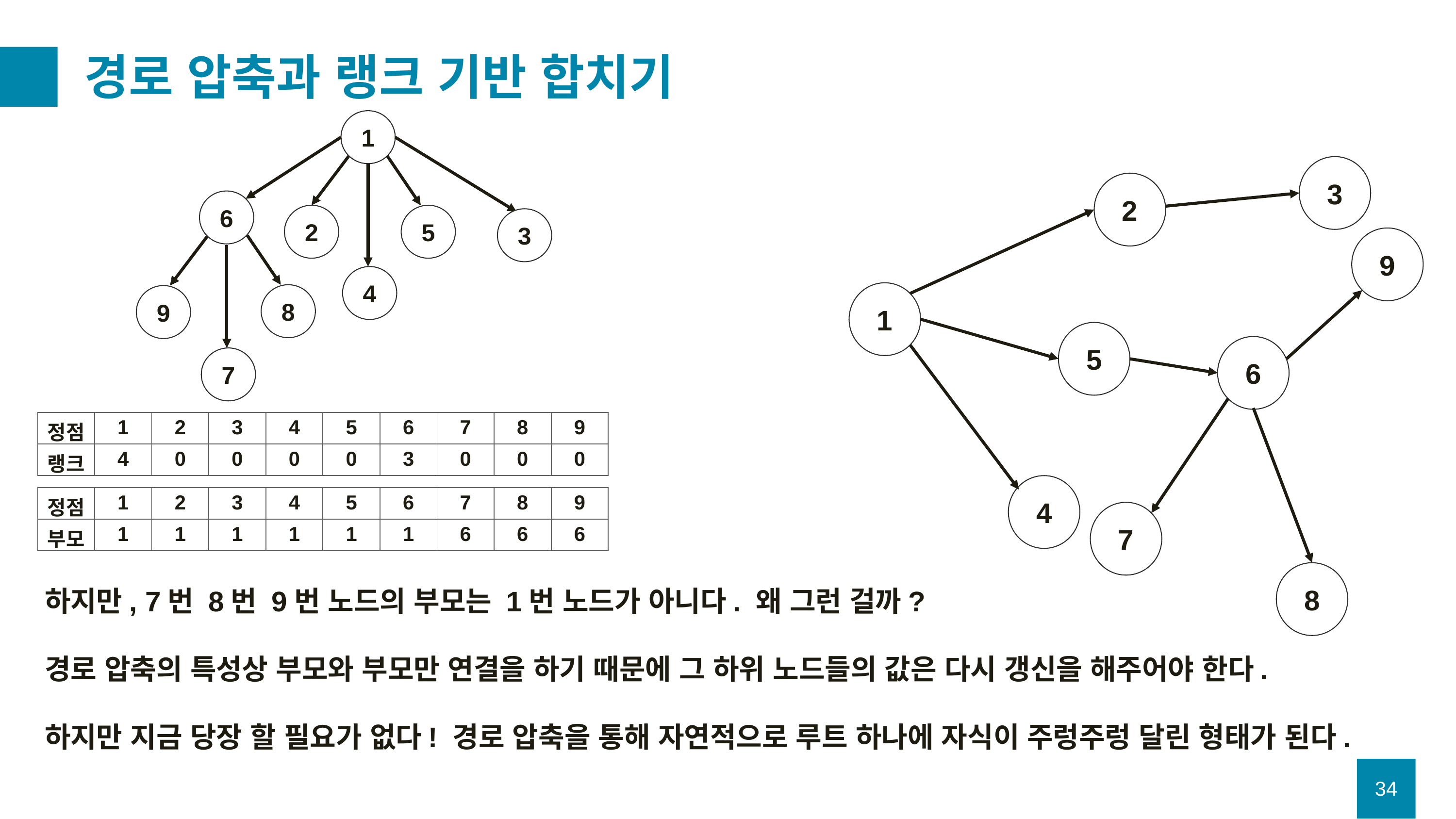

# 경로 압축과 랭크 기반 합치기
1
3
2
6
2
5
3
9
4
1
8
9
5
6
7
| 정점 | 1 | 2 | 3 | 4 | 5 | 6 | 7 | 8 | 9 |
| --- | --- | --- | --- | --- | --- | --- | --- | --- | --- |
| 랭크 | 4 | 0 | 0 | 0 | 0 | 3 | 0 | 0 | 0 |
4
| 정점 | 1 | 2 | 3 | 4 | 5 | 6 | 7 | 8 | 9 |
| --- | --- | --- | --- | --- | --- | --- | --- | --- | --- |
| 부모 | 1 | 1 | 1 | 1 | 1 | 1 | 6 | 6 | 6 |
7
8
하지만, 7번 8번 9번 노드의 부모는 1번 노드가 아니다. 왜 그런 걸까?

경로 압축의 특성상 부모와 부모만 연결을 하기 때문에 그 하위 노드들의 값은 다시 갱신을 해주어야 한다.

하지만 지금 당장 할 필요가 없다! 경로 압축을 통해 자연적으로 루트 하나에 자식이 주렁주렁 달린 형태가 된다.
34